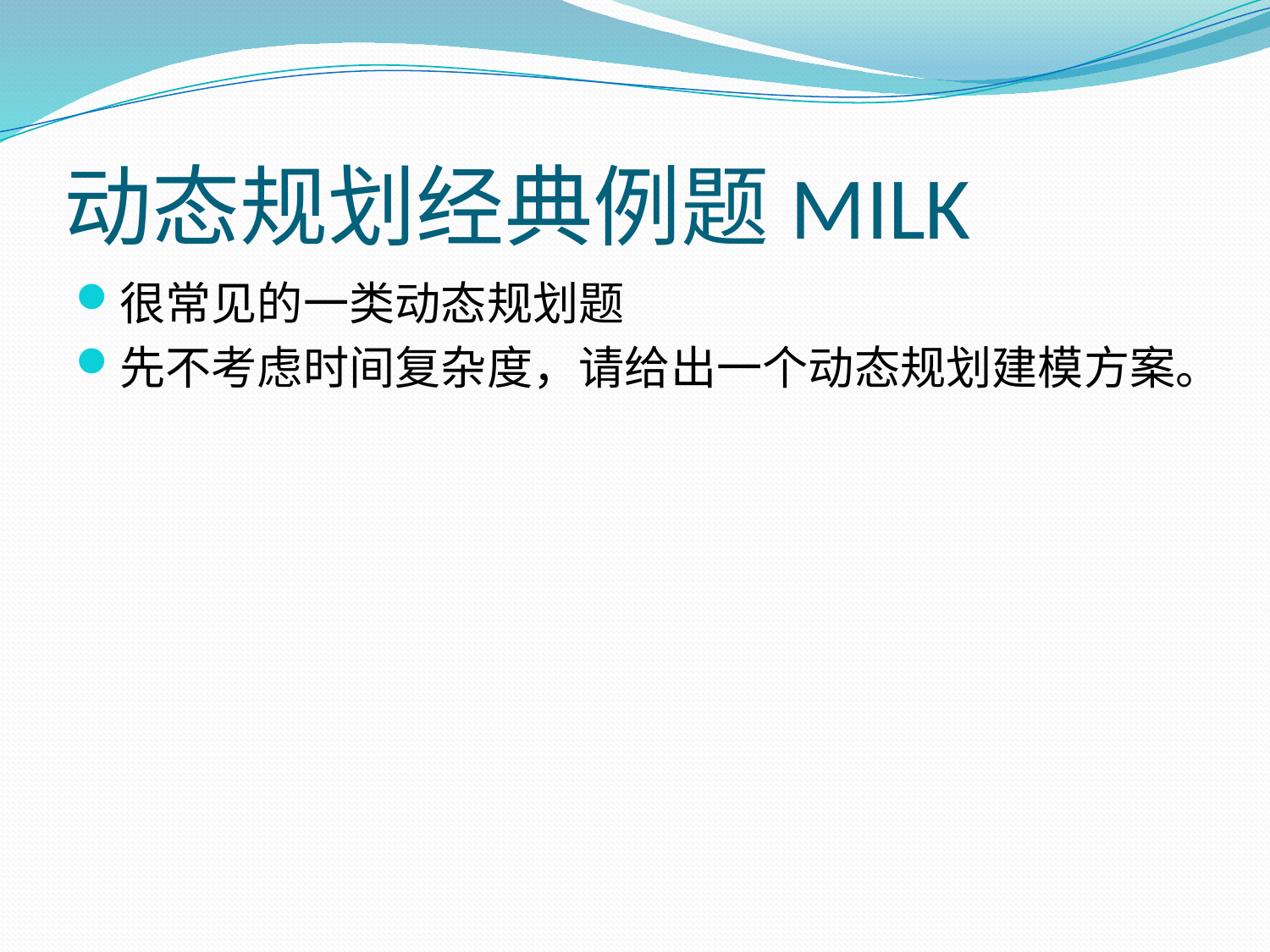

# 动态规划经典例题MILK
很常见的一类动态规划题
先不考虑时间复杂度，请给出一个动态规划建模方案。